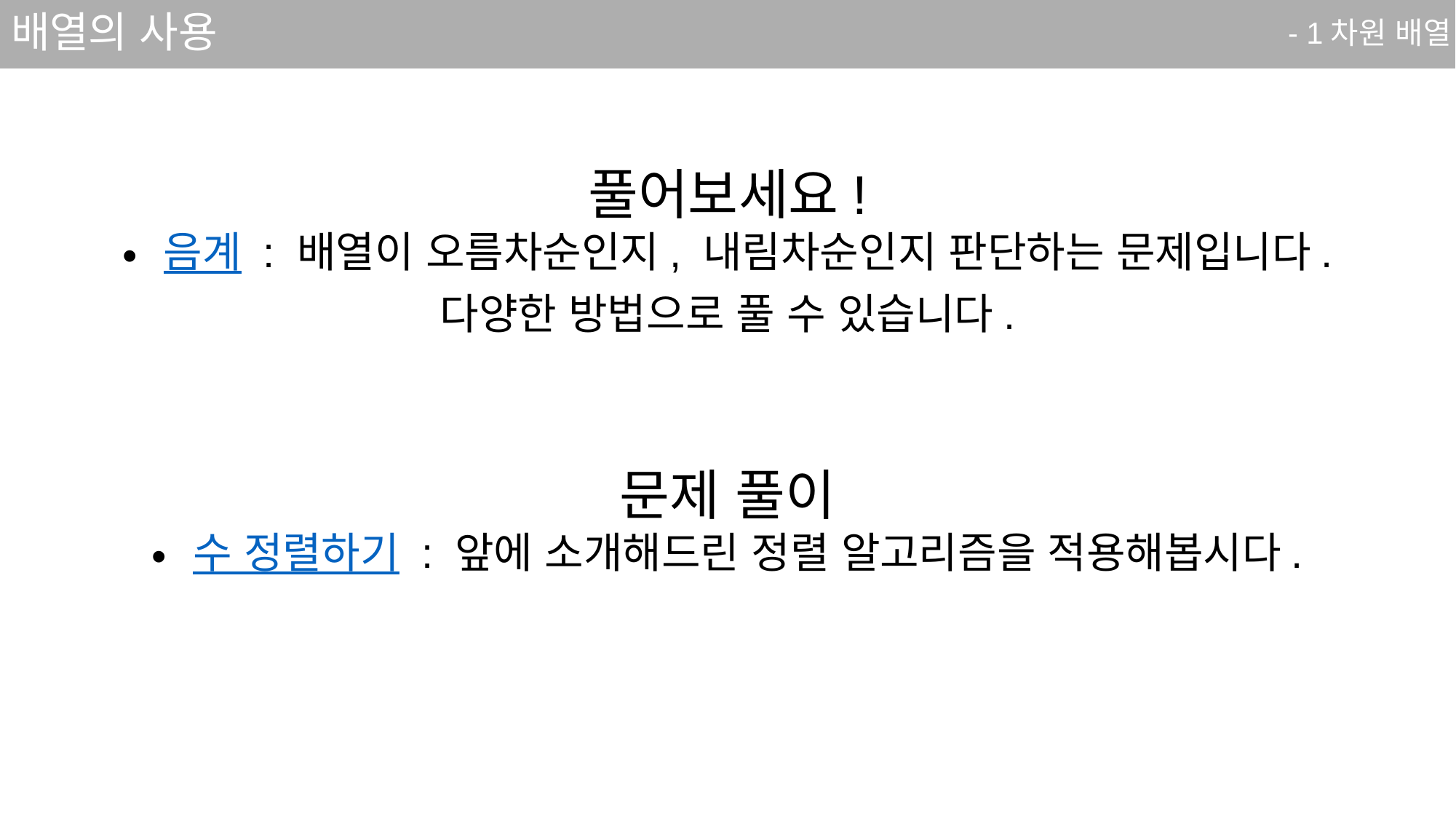

# 배열의 사용
- 1차원 배열
풀어보세요!
음계 : 배열이 오름차순인지, 내림차순인지 판단하는 문제입니다.
다양한 방법으로 풀 수 있습니다.
문제 풀이
수 정렬하기 : 앞에 소개해드린 정렬 알고리즘을 적용해봅시다.